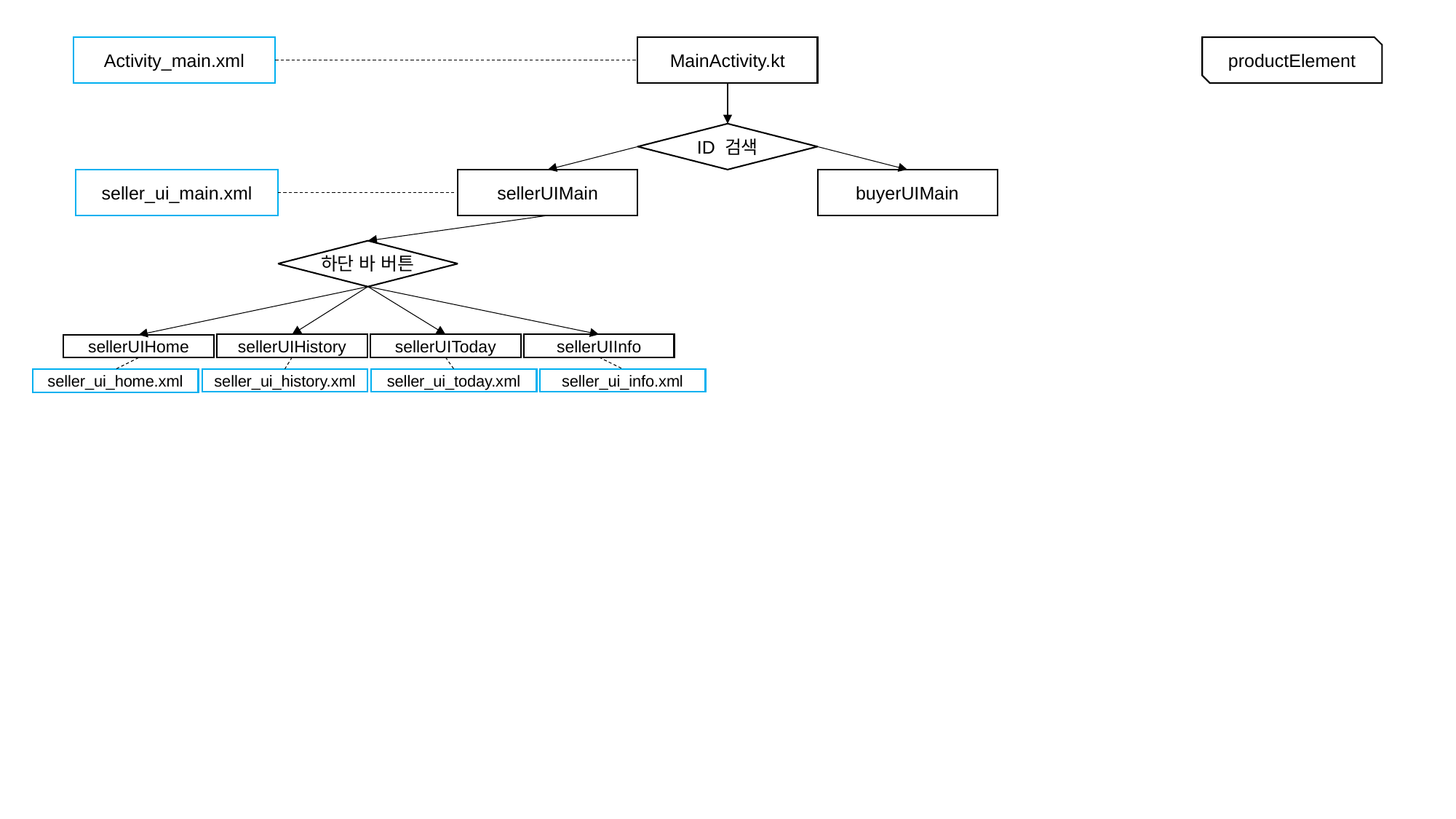

Activity_main.xml
MainActivity.kt
productElement
ID 검색
seller_ui_main.xml
sellerUIMain
buyerUIMain

하단 바 버튼
sellerUIHistory
sellerUIToday
sellerUIInfo
sellerUIHome
seller_ui_history.xml
seller_ui_today.xml
seller_ui_info.xml
seller_ui_home.xml